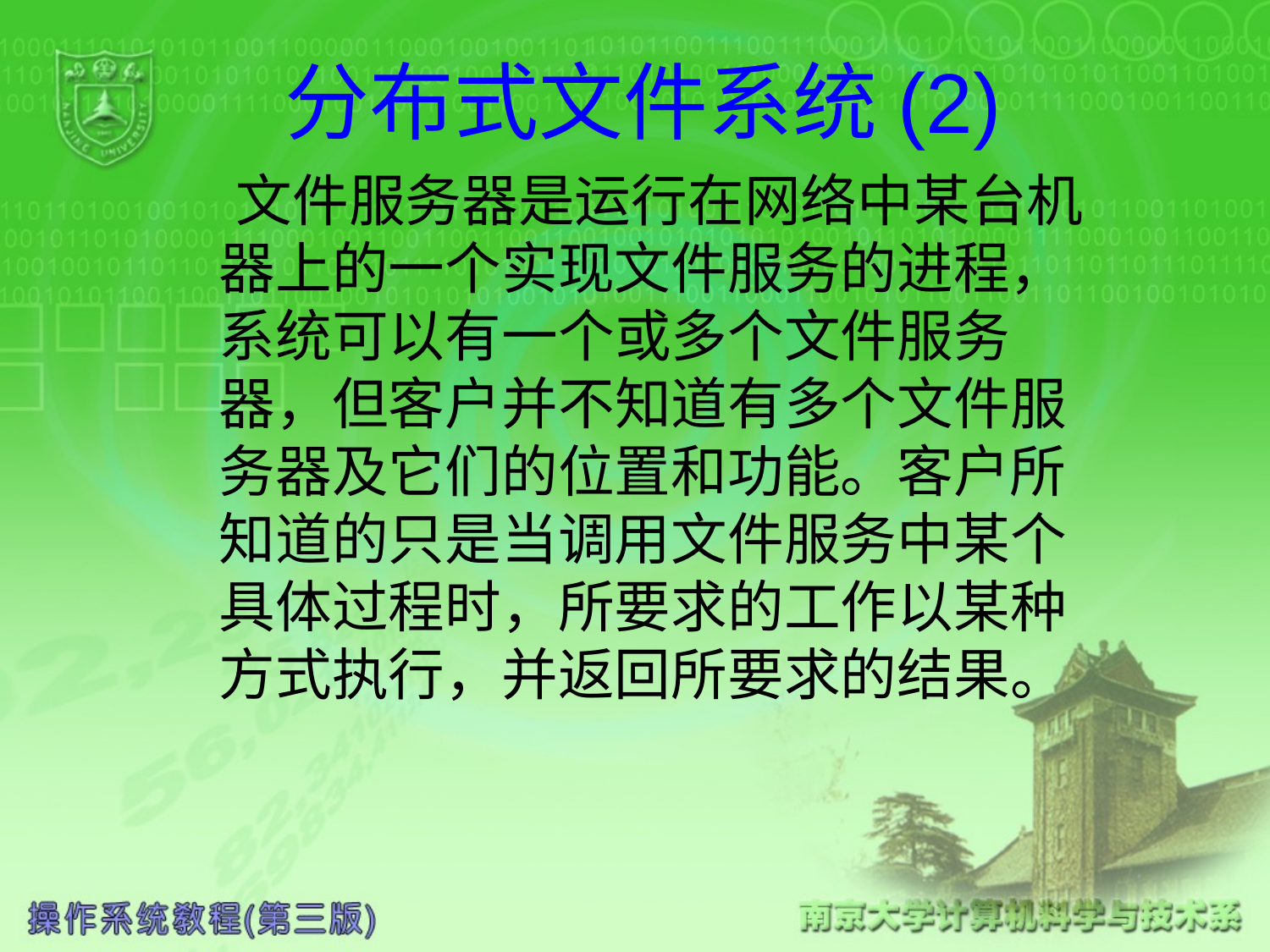

# 分布式文件系统(2)
    文件服务器是运行在网络中某台机器上的一个实现文件服务的进程，系统可以有一个或多个文件服务器，但客户并不知道有多个文件服务器及它们的位置和功能。客户所知道的只是当调用文件服务中某个具体过程时，所要求的工作以某种方式执行，并返回所要求的结果。